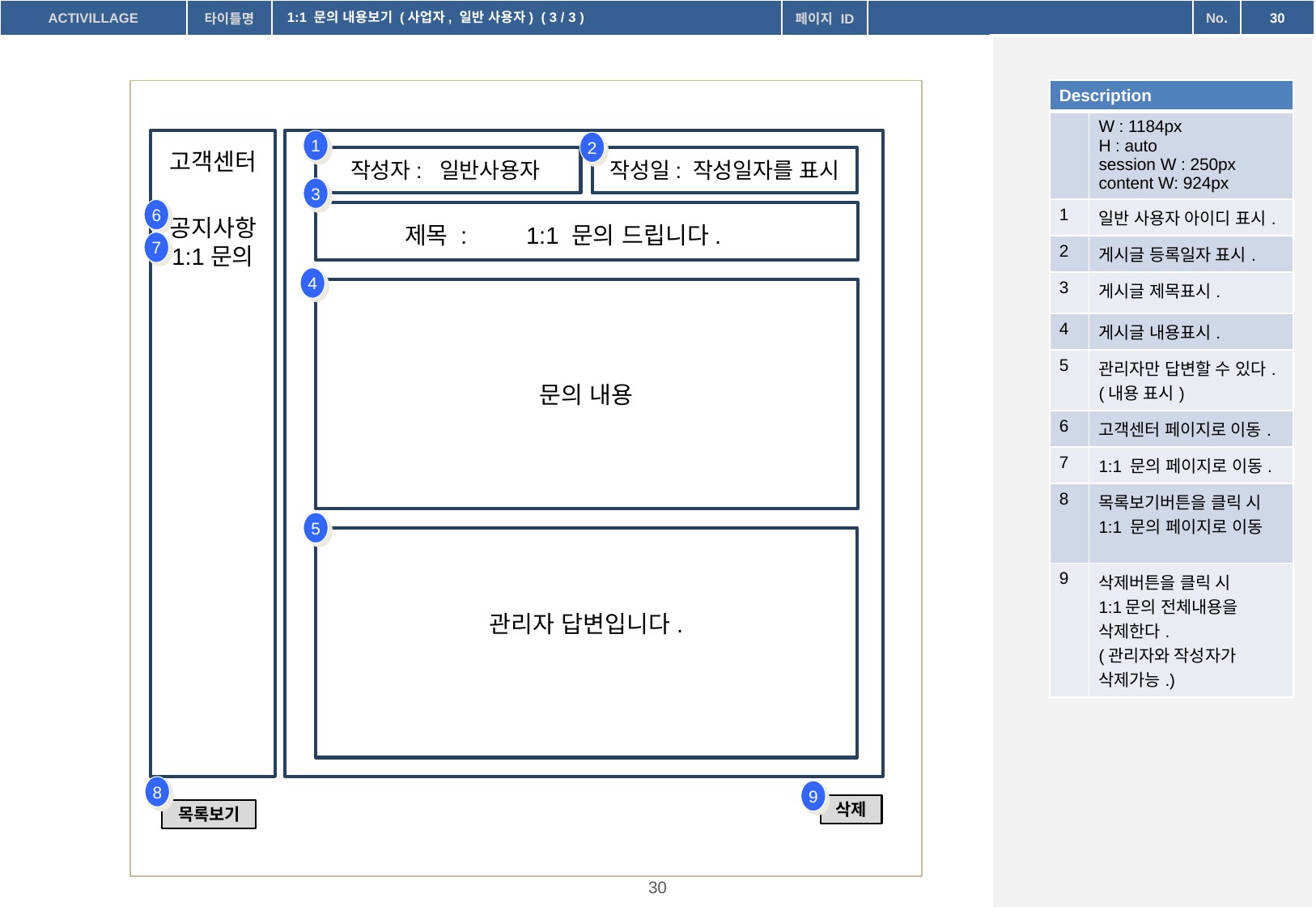

1:1 문의 내용보기 (사업자, 일반 사용자)  ( 3 / 3 )

| Description |  |
| --- | --- |
|  | W : 1184px H : auto session W : 250px content W: 924px |
| 1 | 일반 사용자 아이디 표시. |
| 2 | 게시글 등록일자 표시. |
| 3 | 게시글 제목표시. |
| 4 | 게시글 내용표시. |
| 5 | 관리자만 답변할 수 있다. (내용 표시) |
| 6 | 고객센터 페이지로 이동. |
| 7 | 1:1 문의 페이지로 이동. |
| 8 | 목록보기버튼을 클릭 시 1:1 문의 페이지로 이동 |
| 9 | 삭제버튼을 클릭 시 1:1문의 전체내용을 삭제한다. (관리자와 작성자가 삭제가능.) |
고객센터

공지사항
1:1문의

1
2
작성일: 작성일자를 표시
작성자:  일반사용자
3
6
제목 :	1:1 문의 드립니다.
7
4

문의 내용

5
관리자 답변입니다.

8
9
삭제
목록보기